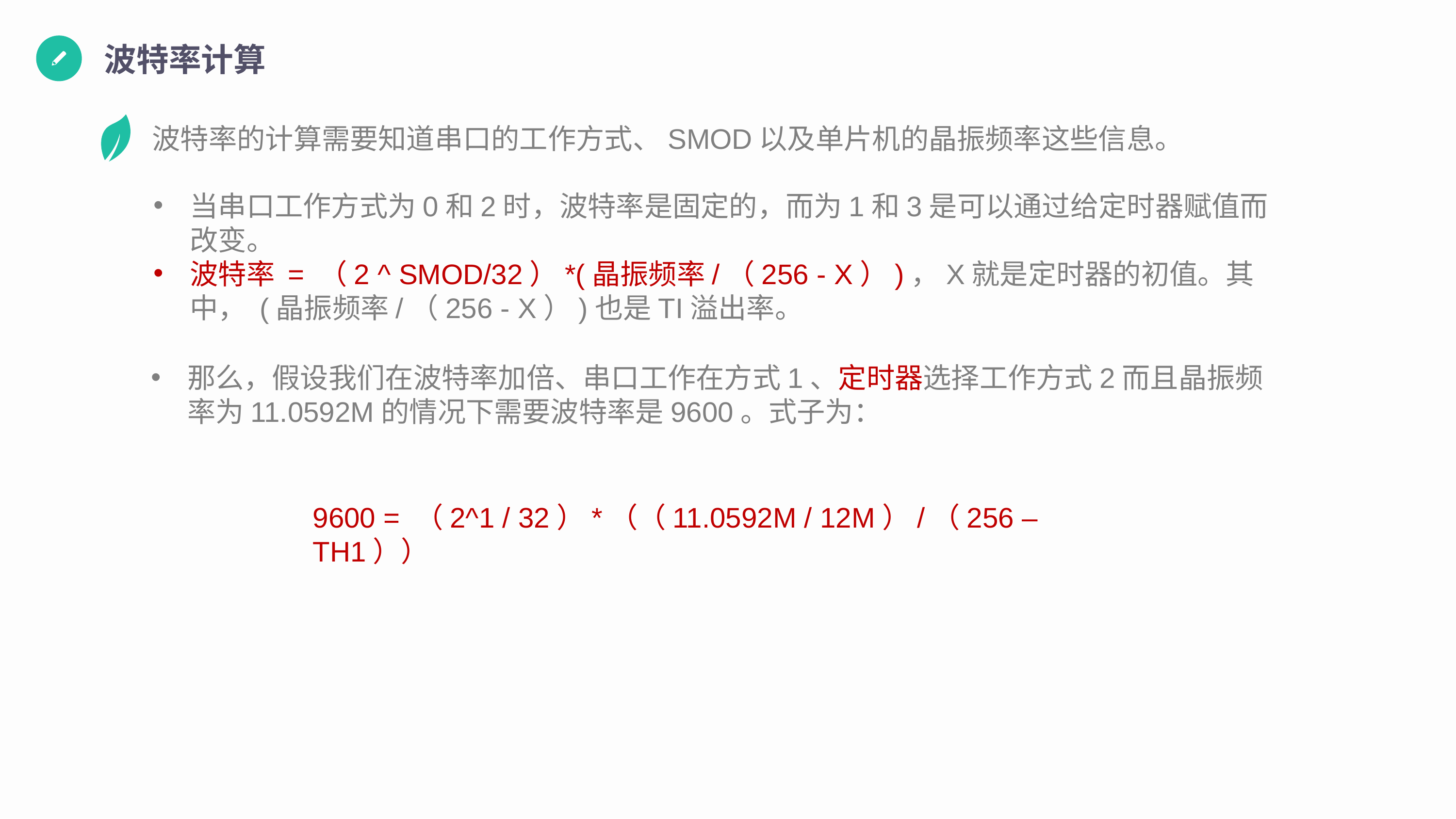

波特率计算

波特率的计算需要知道串口的工作方式、SMOD以及单片机的晶振频率这些信息。
当串口工作方式为0和2时，波特率是固定的，而为1和3是可以通过给定时器赋值而改变。
波特率 = （2 ^ SMOD/32）*(晶振频率/（256 - X）)，X就是定时器的初值。其中， (晶振频率/（256 - X）)也是TI溢出率。
那么，假设我们在波特率加倍、串口工作在方式1、定时器选择工作方式2而且晶振频率为11.0592M的情况下需要波特率是9600。式子为：
9600 = （2^1 / 32）*（（11.0592M / 12M）/（256 – TH1））